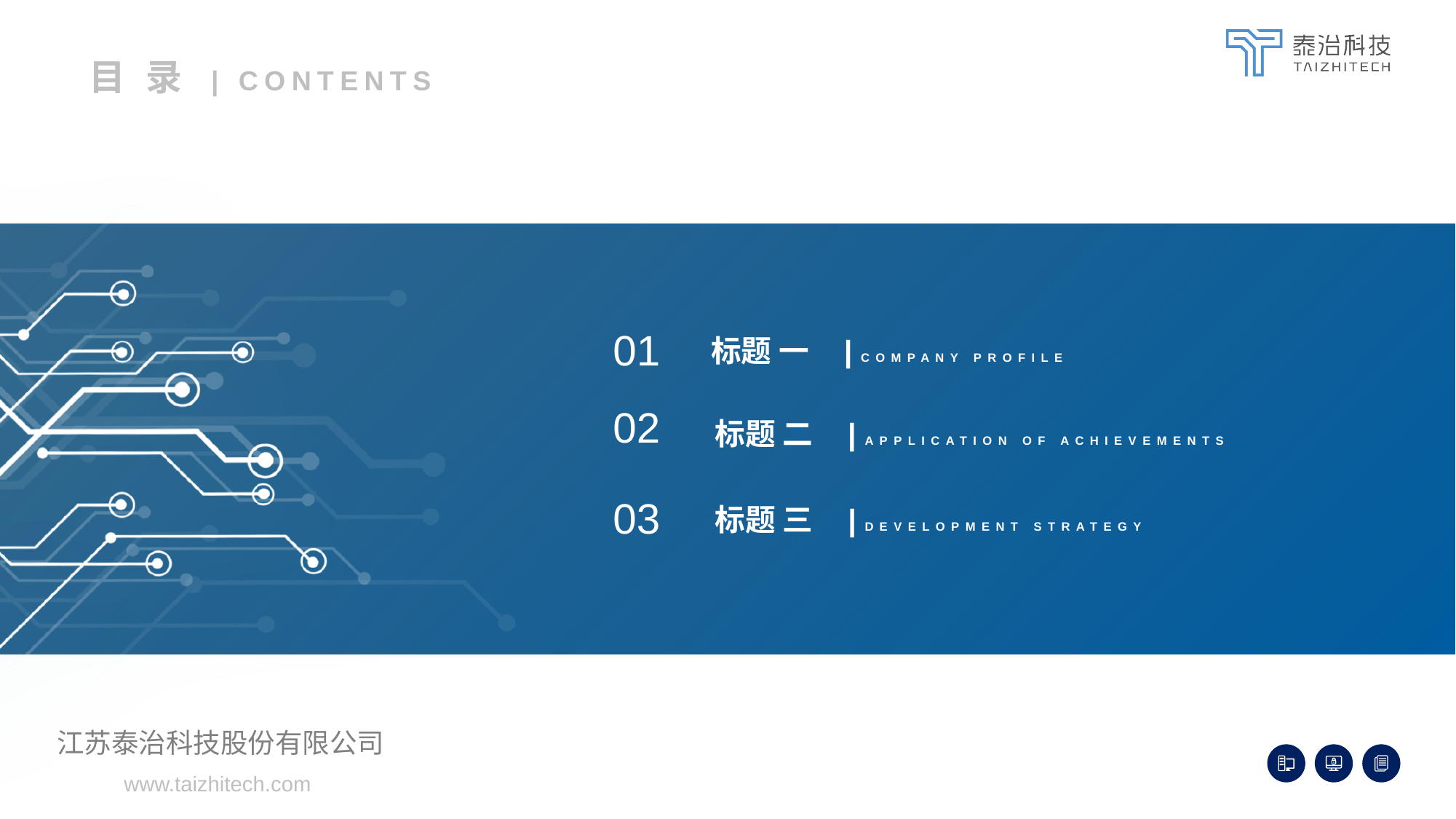

01
标题 一    | COMPANY PROFILE
02

标题 二    | APPLICATION OF ACHIEVEMENTS
03
标题 三    | DEVELOPMENT STRATEGY